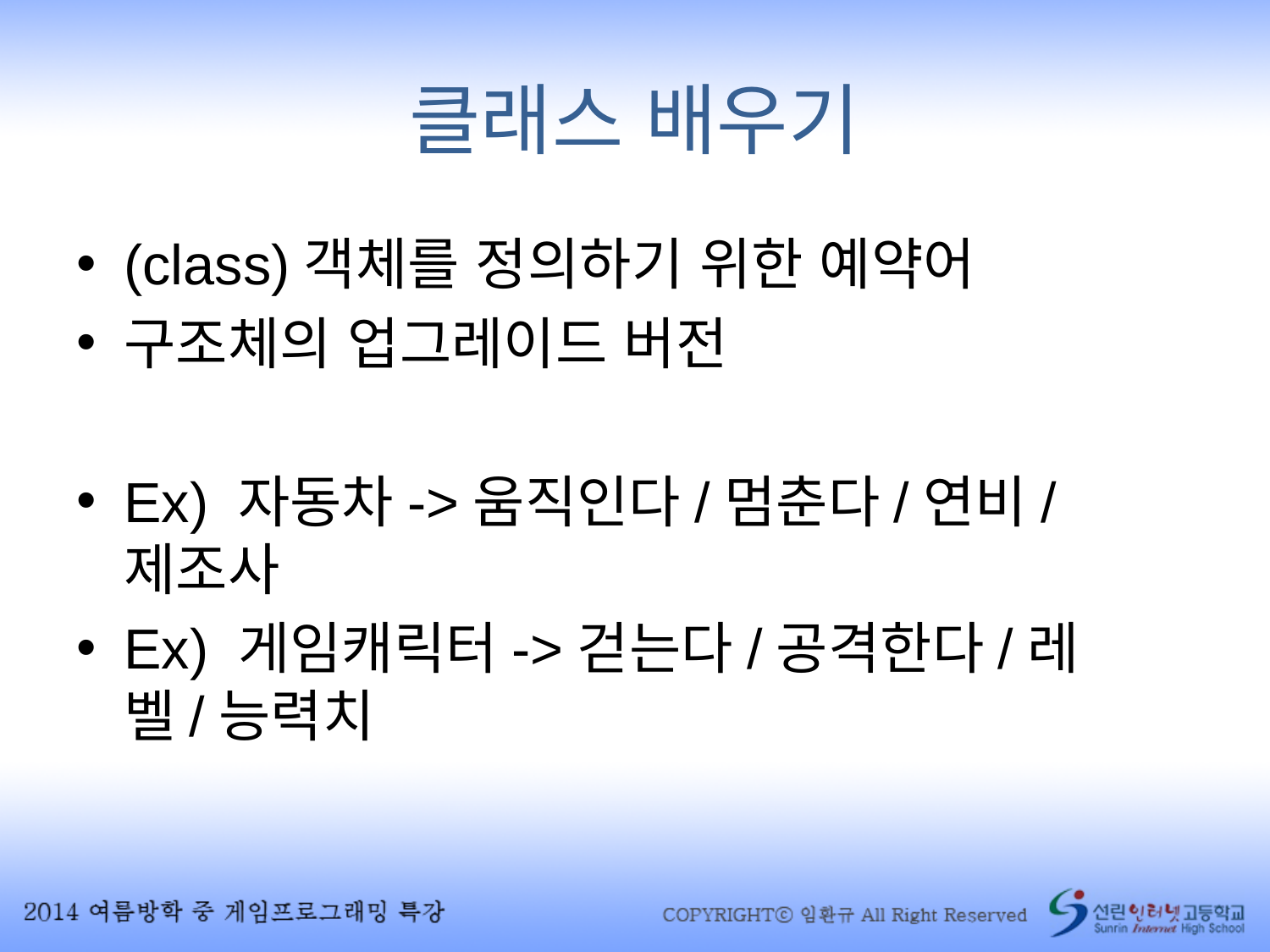

# 클래스 배우기
(class)객체를 정의하기 위한 예약어
구조체의 업그레이드 버전

Ex) 자동차->움직인다/멈춘다/연비/제조사
Ex) 게임캐릭터->걷는다/공격한다/레벨/능력치